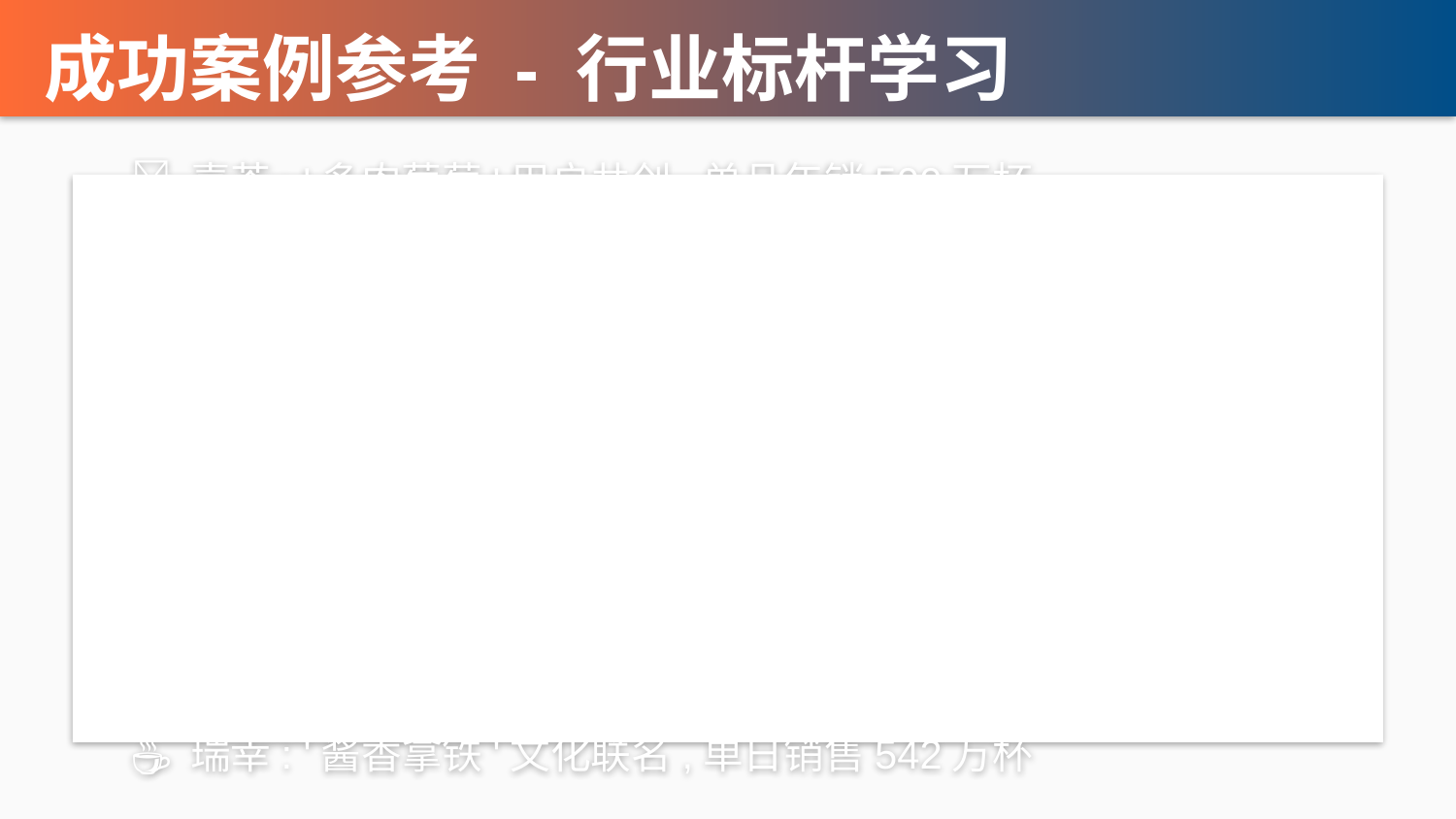

成功案例参考 - 行业标杆学习

🧋 喜茶: '多肉葡萄'用户共创,单品年销500万杯
   借鉴点: UGC内容激励机制,用户自创配方官方采纳

🍲 海底捞: '抖音隐藏吃法'传播,带动客流增长35%
   借鉴点: 游戏化隐藏菜单,社交媒体病毒式传播

☕ 瑞幸: '酱香拿铁'文化联名,单日销售542万杯
   借鉴点: 地域文化IP打造,跨界联名制造话题